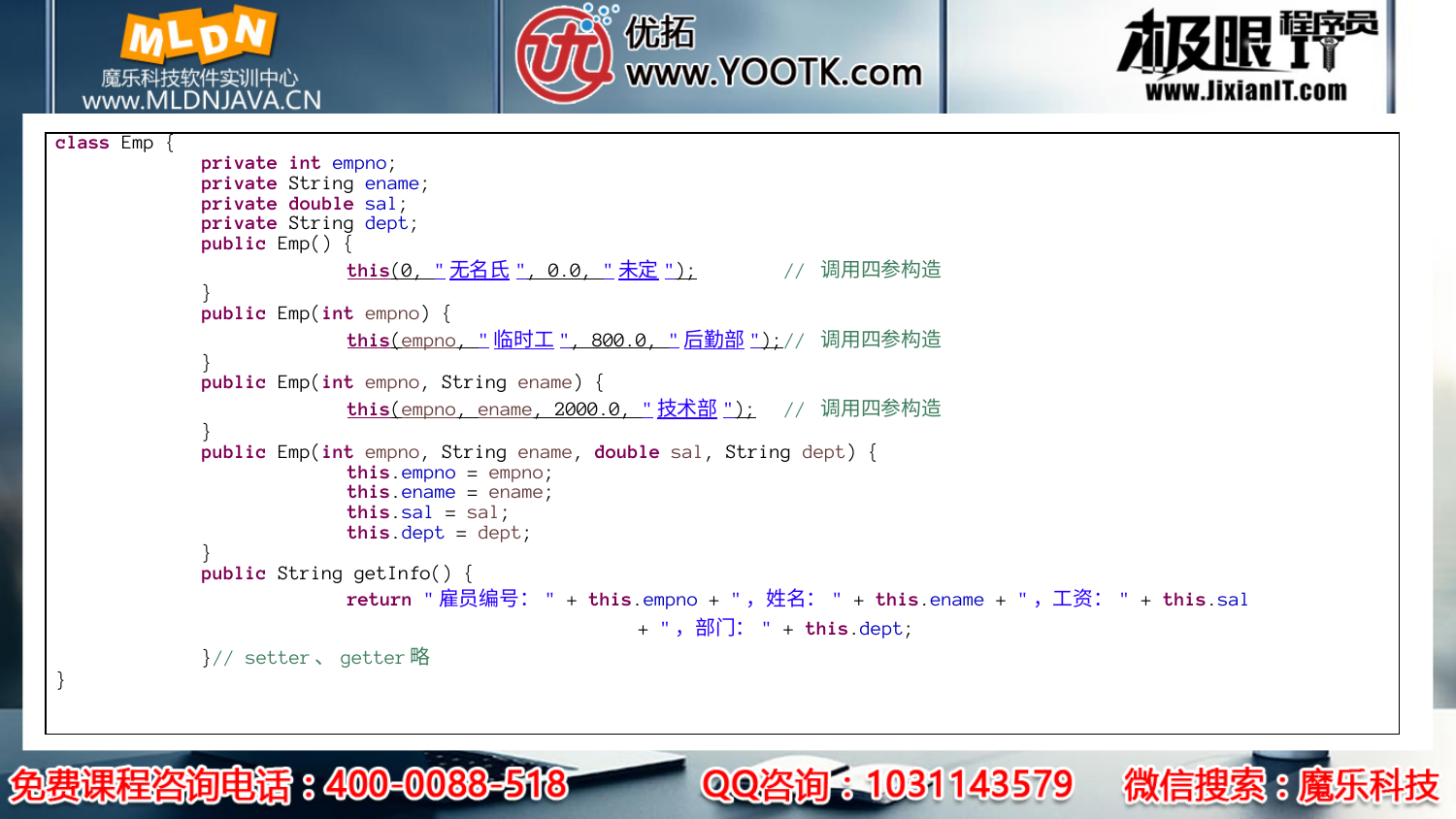

| class Emp { private int empno; private String ename; private double sal; private String dept; public Emp() { this(0, "无名氏", 0.0, "未定"); // 调用四参构造 } public Emp(int empno) { this(empno, "临时工", 800.0, "后勤部"); // 调用四参构造 } public Emp(int empno, String ename) { this(empno, ename, 2000.0, "技术部"); // 调用四参构造 } public Emp(int empno, String ename, double sal, String dept) { this.empno = empno; this.ename = ename; this.sal = sal; this.dept = dept; } public String getInfo() { return "雇员编号：" + this.empno + "，姓名：" + this.ename + "，工资：" + this.sal + "，部门：" + this.dept; }// setter、getter略 } |
| --- |